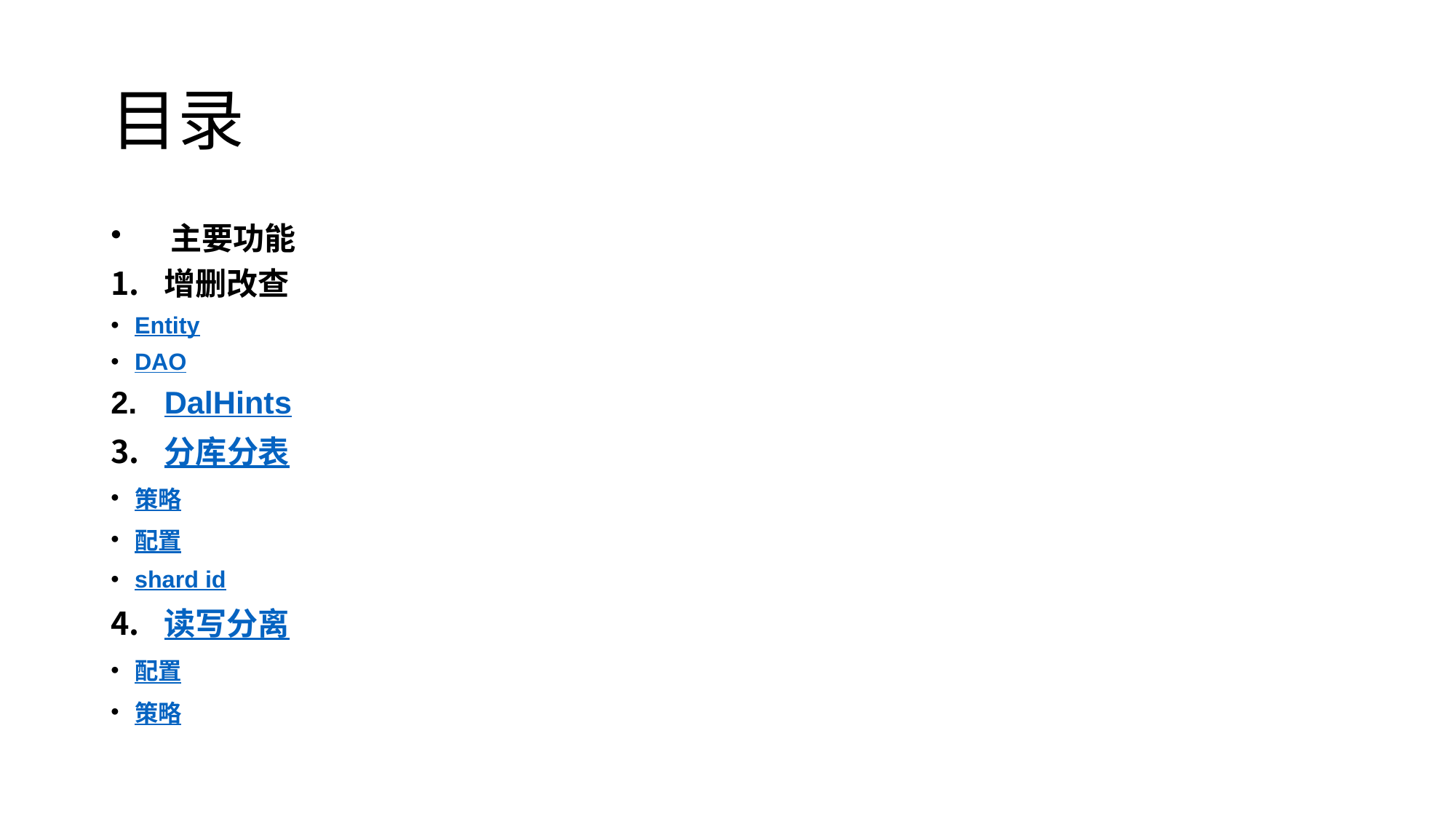

# 目录
主要功能
增删改查
Entity
DAO
DalHints
分库分表
策略
配置
shard id
读写分离
配置
策略